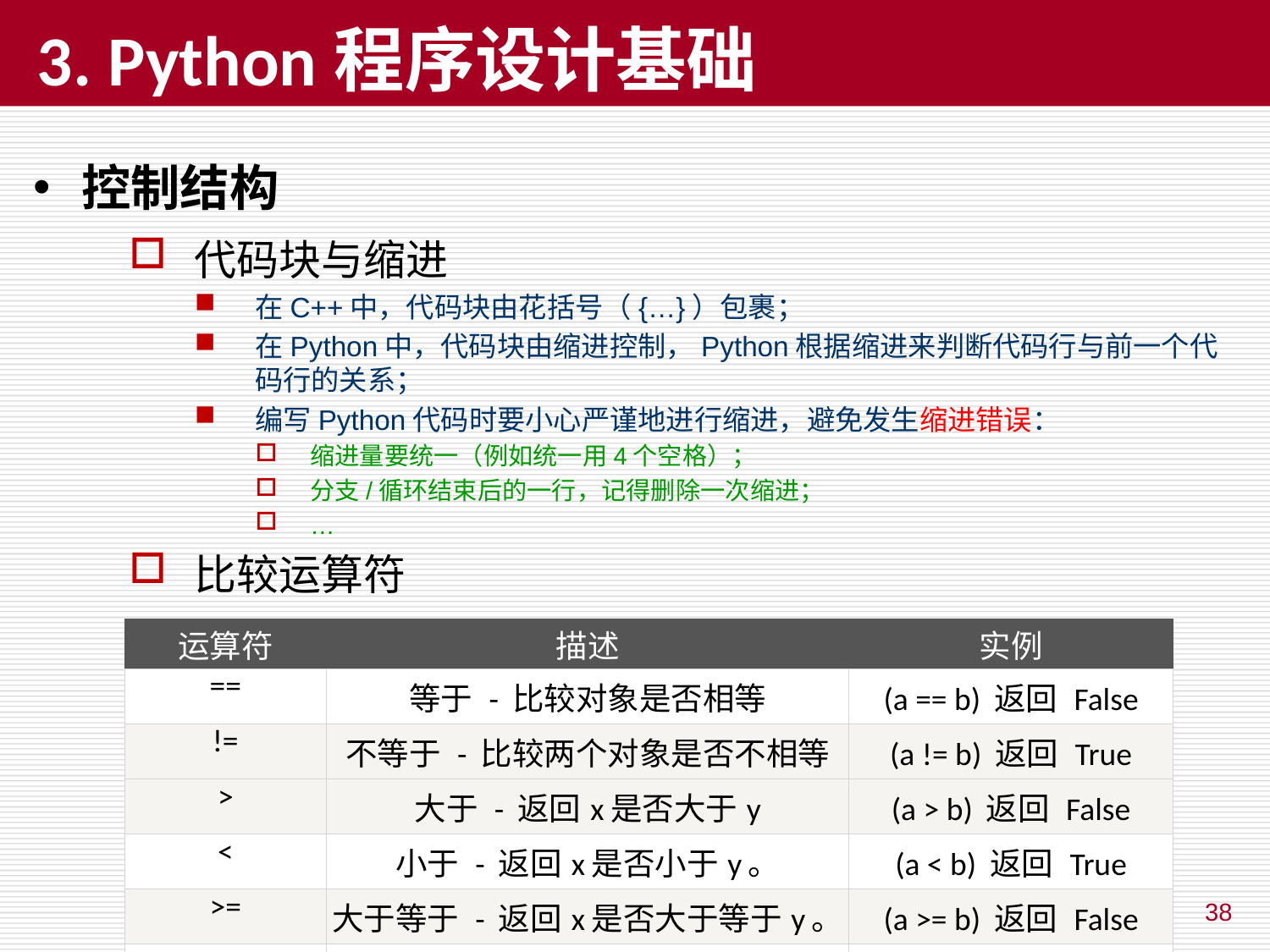

# 3. Python程序设计基础
控制结构
代码块与缩进
在C++中，代码块由花括号（{…}）包裹；
在Python中，代码块由缩进控制，Python根据缩进来判断代码行与前一个代码行的关系；
编写Python代码时要小心严谨地进行缩进，避免发生缩进错误：
缩进量要统一（例如统一用4个空格）；
分支/循环结束后的一行，记得删除一次缩进；
…
比较运算符

| 运算符 | 描述 | 实例 |
| --- | --- | --- |
| == | 等于 - 比较对象是否相等 | (a == b) 返回 False |
| != | 不等于 - 比较两个对象是否不相等 | (a != b) 返回 True |
| > | 大于 - 返回x是否大于y | (a > b) 返回 False |
| < | 小于 - 返回x是否小于y。 | (a < b) 返回 True |
| >= | 大于等于 - 返回x是否大于等于y。 | (a >= b) 返回 False |
| <= | 小于等于 - 返回x是否小于等于y。 | (a <= b) 返回 True |
38